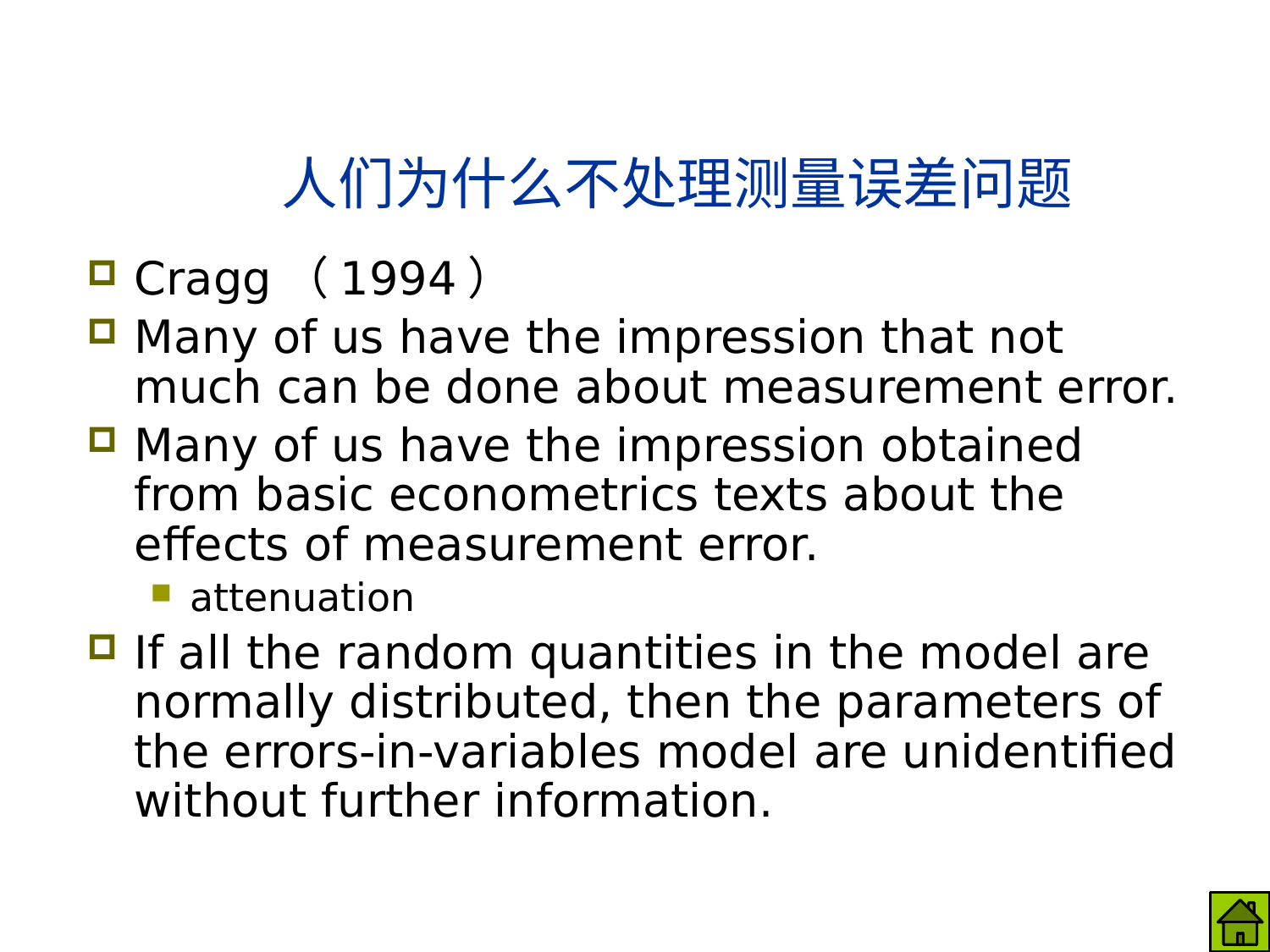

# 人们为什么不处理测量误差问题
Cragg（1994）
Many of us have the impression that not much can be done about measurement error.
Many of us have the impression obtained from basic econometrics texts about the effects of measurement error.
attenuation
If all the random quantities in the model are normally distributed, then the parameters of the errors-in-variables model are unidentified without further information.